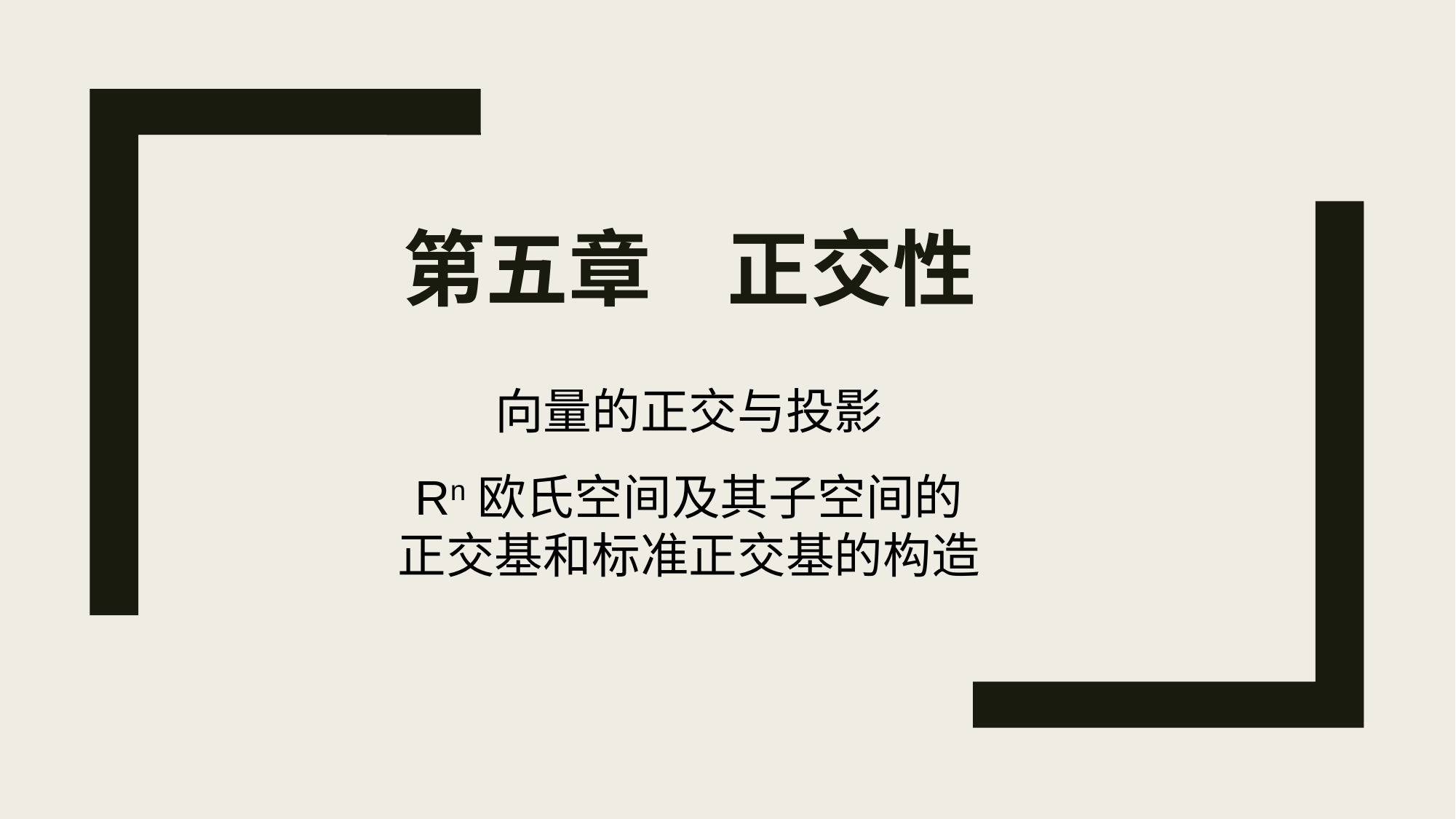

# 第五章    正交性
向量的正交与投影
Rn欧氏空间及其子空间的
正交基和标准正交基的构造